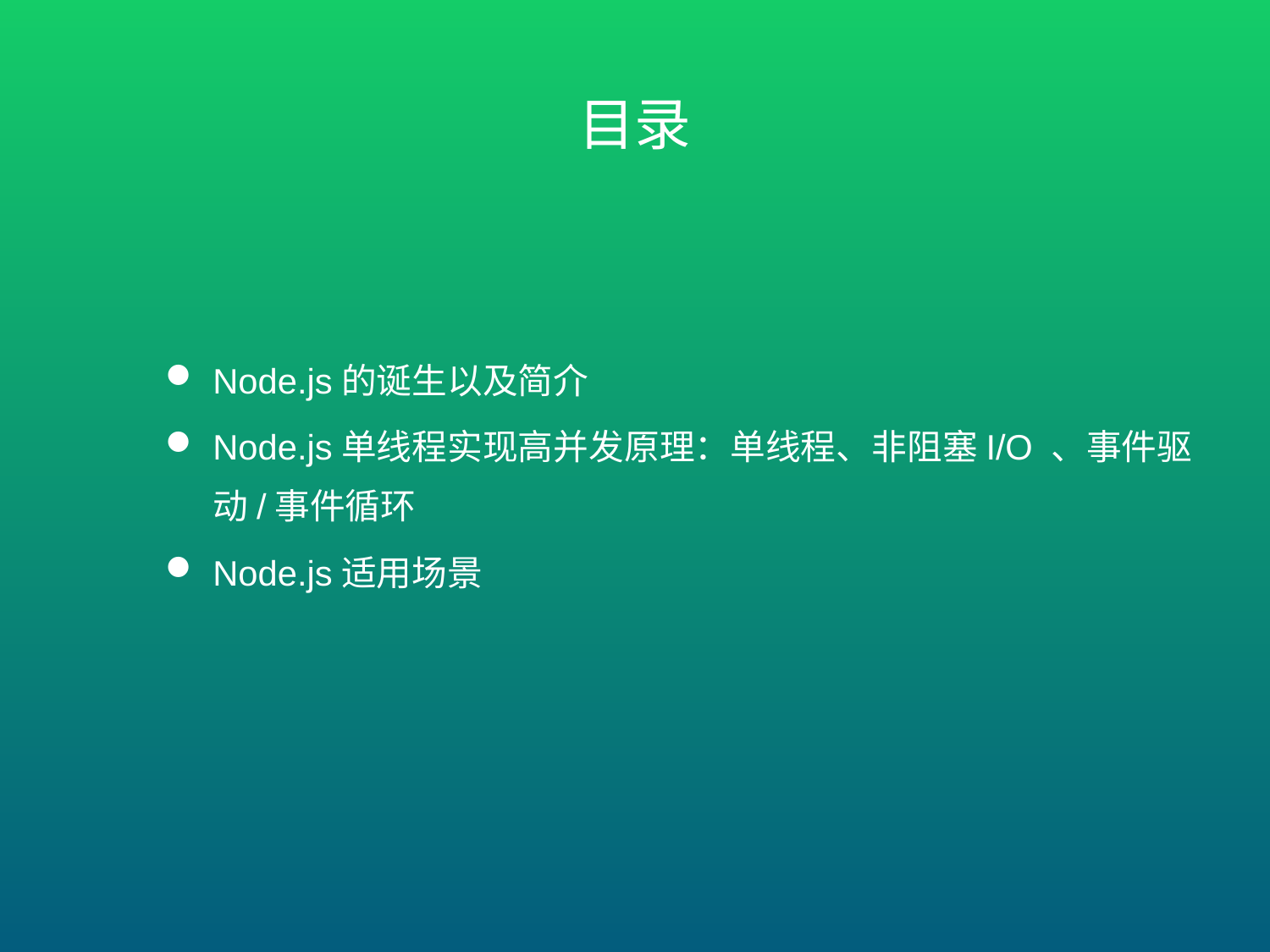

# 目录
Node.js的诞生以及简介
Node.js单线程实现高并发原理：单线程、非阻塞I/O 、事件驱动/事件循环
Node.js适用场景